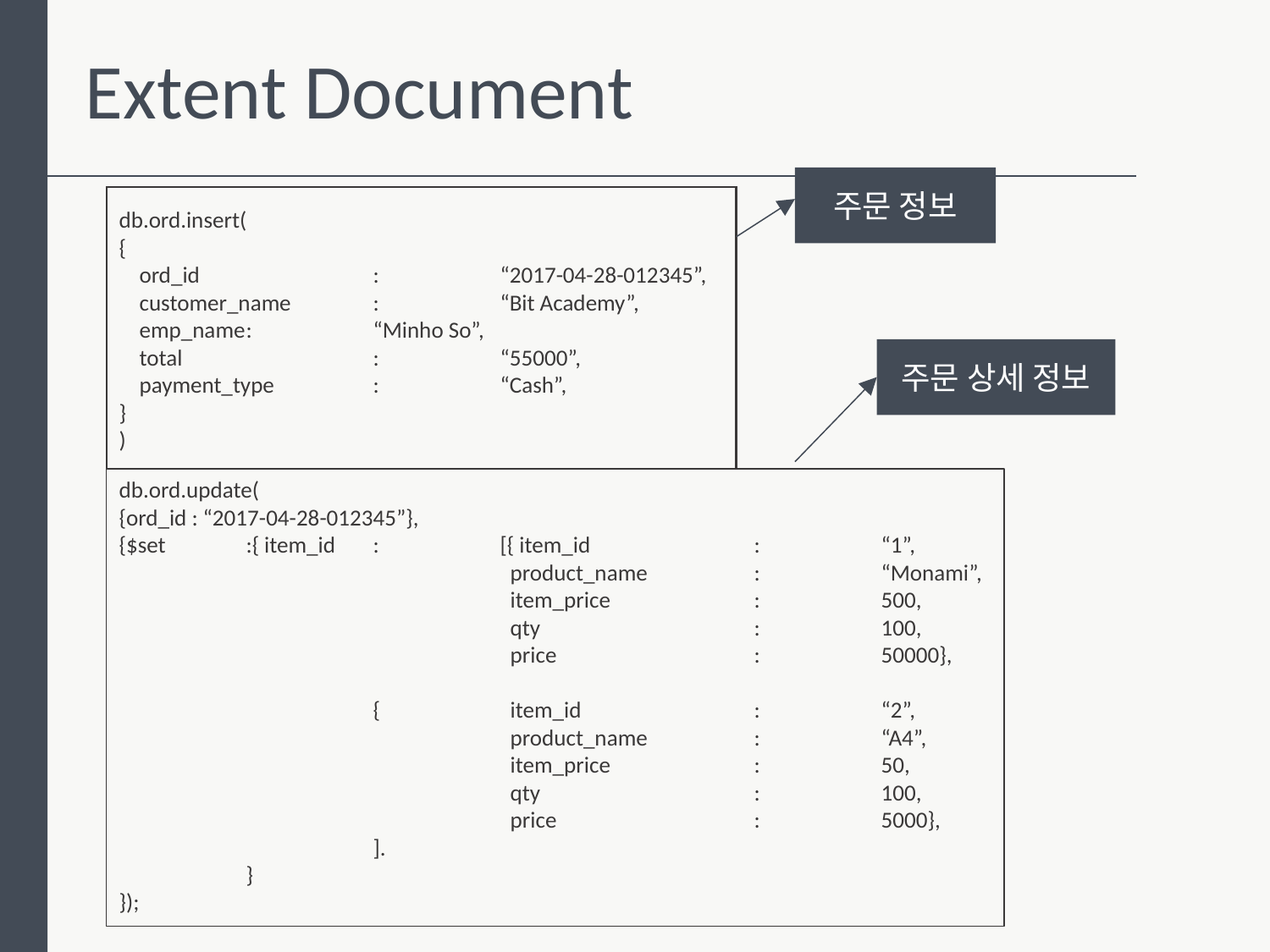

Extent Document
주문 정보

db.ord.insert(
{
    ord_id		:	“2017-04-28-012345”,
    customer_name	:	“Bit Academy”,
    emp_name	:	“Minho So”,
    total		:	“55000”,
    payment_type	:	“Cash”,
}
)
주문 상세 정보
db.ord.update(
{ord_id : “2017-04-28-012345”},
{$set	:{ item_id	:	[{ item_id		:	“1”,
			  product_name	:	“Monami”,
			  item_price		:	500,
			  qty		:	100,
			  price		:	50000},

		{	  item_id		:	“2”,
			  product_name	:	“A4”,
			  item_price		:	50,
			  qty		:	100,
			  price		:	5000},
		].
	}
});